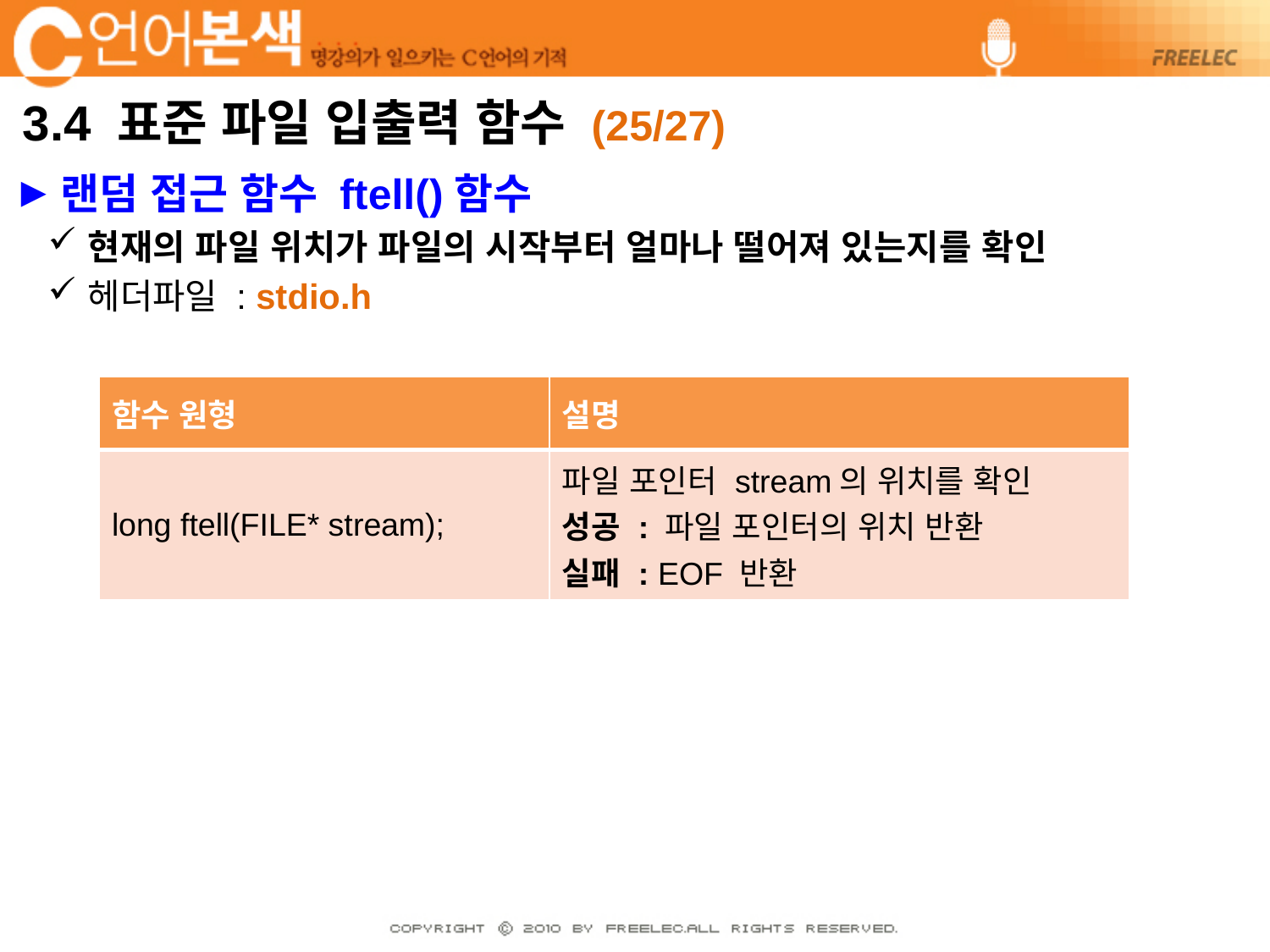

# 3.4 표준 파일 입출력 함수 (25/27)
랜덤 접근 함수 ftell()함수
현재의 파일 위치가 파일의 시작부터 얼마나 떨어져 있는지를 확인
헤더파일 : stdio.h

| 함수 원형 | 설명 |
| --- | --- |
| long ftell(FILE\* stream); | 파일 포인터 stream의 위치를 확인 성공 : 파일 포인터의 위치 반환 실패 : EOF 반환 |